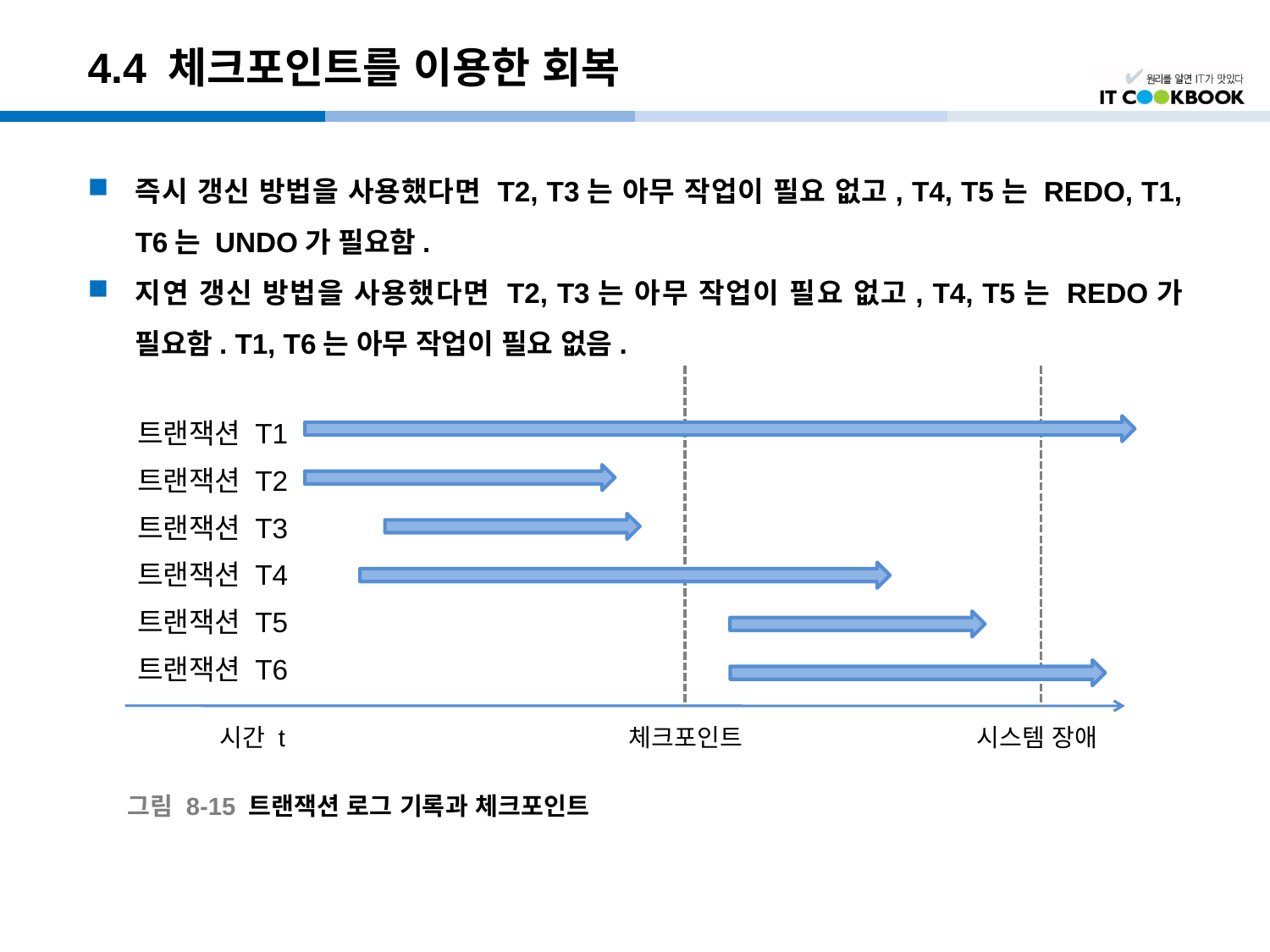

# 4.4 체크포인트를 이용한 회복
즉시 갱신 방법을 사용했다면 T2, T3는 아무 작업이 필요 없고, T4, T5는 REDO, T1, T6는 UNDO가 필요함.
지연 갱신 방법을 사용했다면 T2, T3는 아무 작업이 필요 없고, T4, T5는 REDO가 필요함. T1, T6는 아무 작업이 필요 없음.
트랜잭션 T1
트랜잭션 T2
트랜잭션 T3
트랜잭션 T4
트랜잭션 T5
트랜잭션 T6

시간 t
체크포인트
시스템 장애
그림 8-15 트랜잭션 로그 기록과 체크포인트